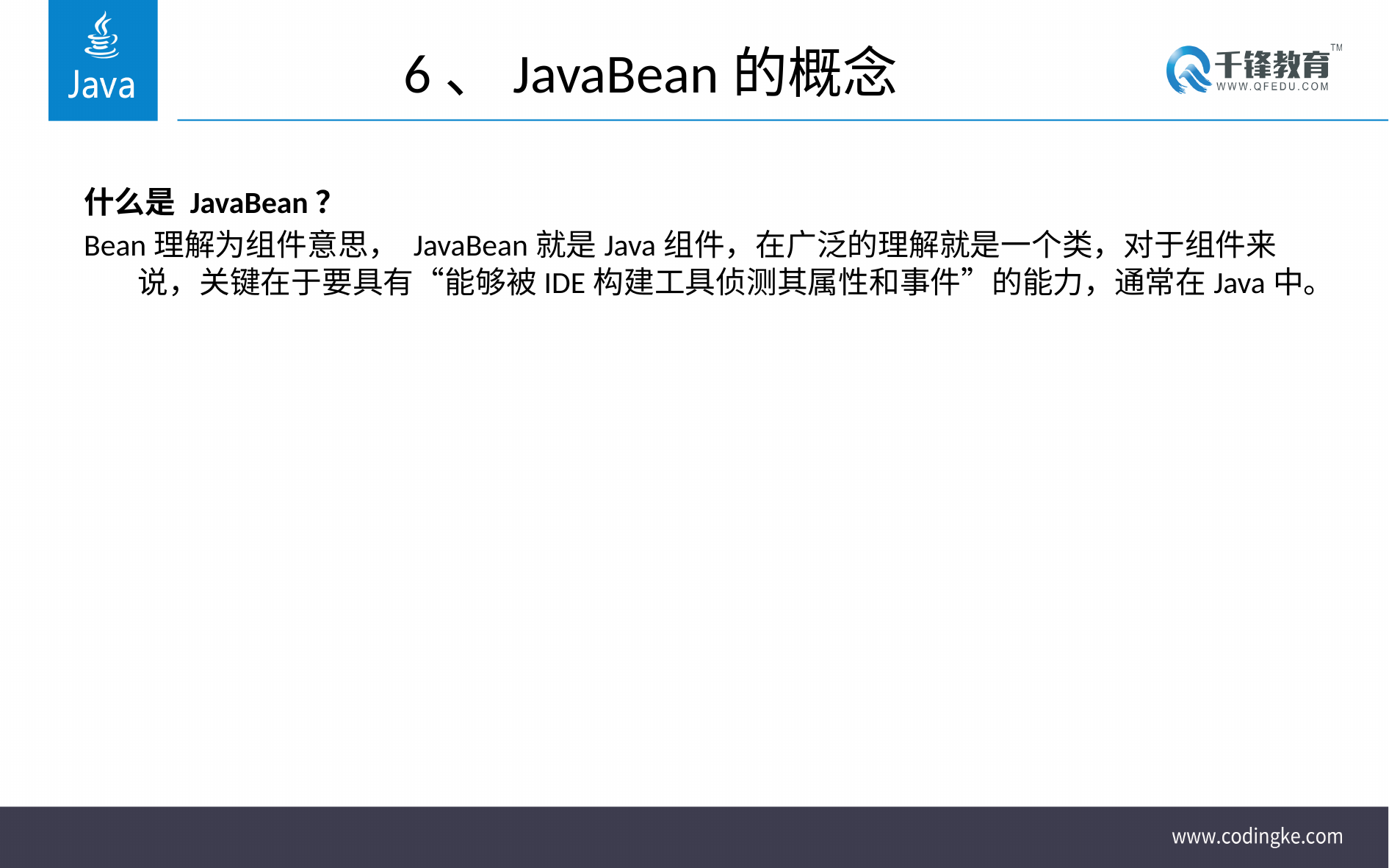

# 6、JavaBean的概念
什么是 JavaBean？
Bean理解为组件意思， JavaBean就是Java组件，在广泛的理解就是一个类，对于组件来说，关键在于要具有“能够被IDE构建工具侦测其属性和事件”的能力，通常在Java中。